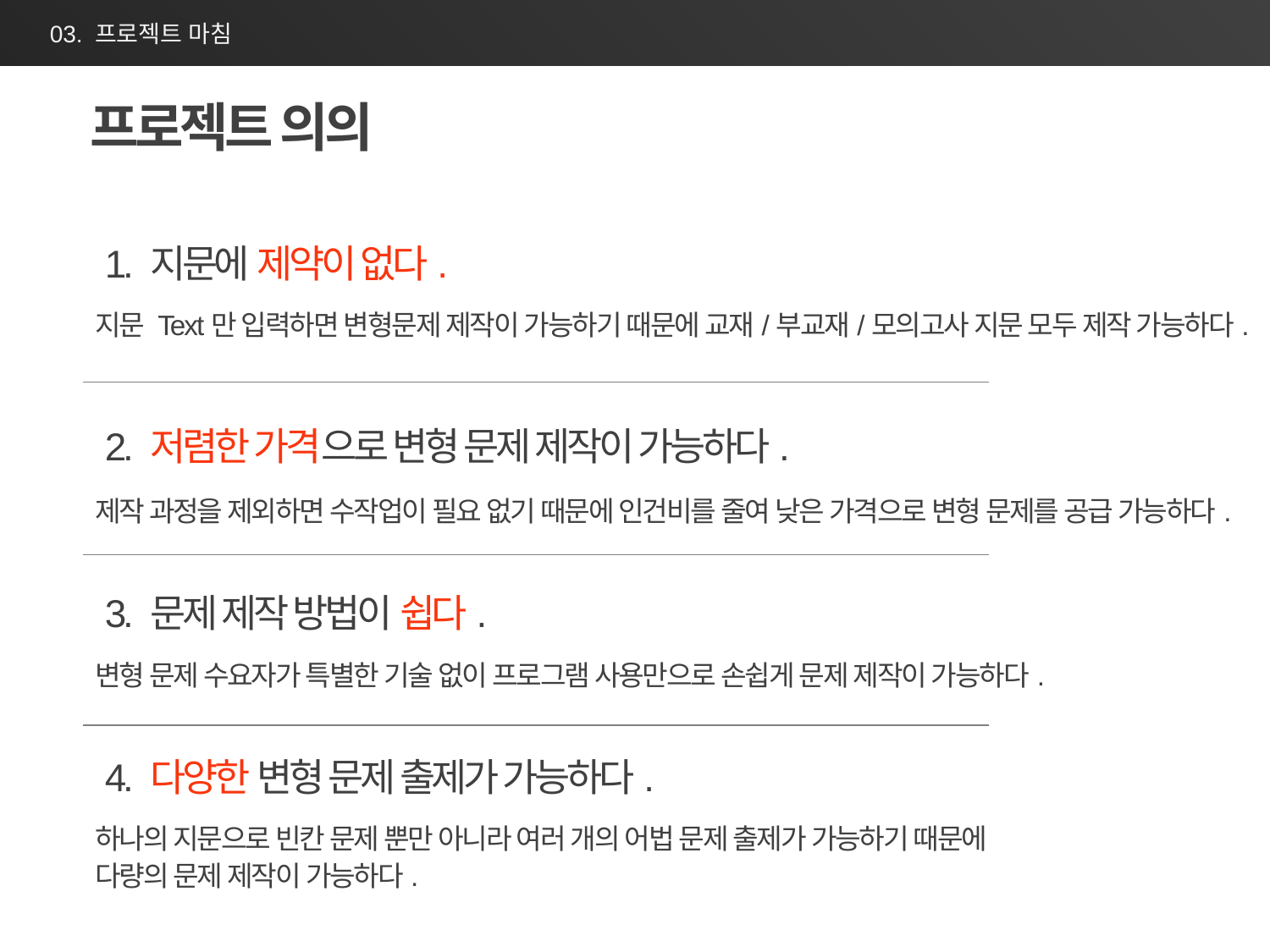

03. 프로젝트 마침
프로젝트 의의
1. 지문에 제약이 없다.
지문 Text만 입력하면 변형문제 제작이 가능하기 때문에 교재/부교재/모의고사 지문 모두 제작 가능하다.
2. 저렴한 가격으로 변형 문제 제작이 가능하다.
제작 과정을 제외하면 수작업이 필요 없기 때문에 인건비를 줄여 낮은 가격으로 변형 문제를 공급 가능하다.
3. 문제 제작 방법이 쉽다.
변형 문제 수요자가 특별한 기술 없이 프로그램 사용만으로 손쉽게 문제 제작이 가능하다.
4. 다양한 변형 문제 출제가 가능하다.
하나의 지문으로 빈칸 문제 뿐만 아니라 여러 개의 어법 문제 출제가 가능하기 때문에
다량의 문제 제작이 가능하다.